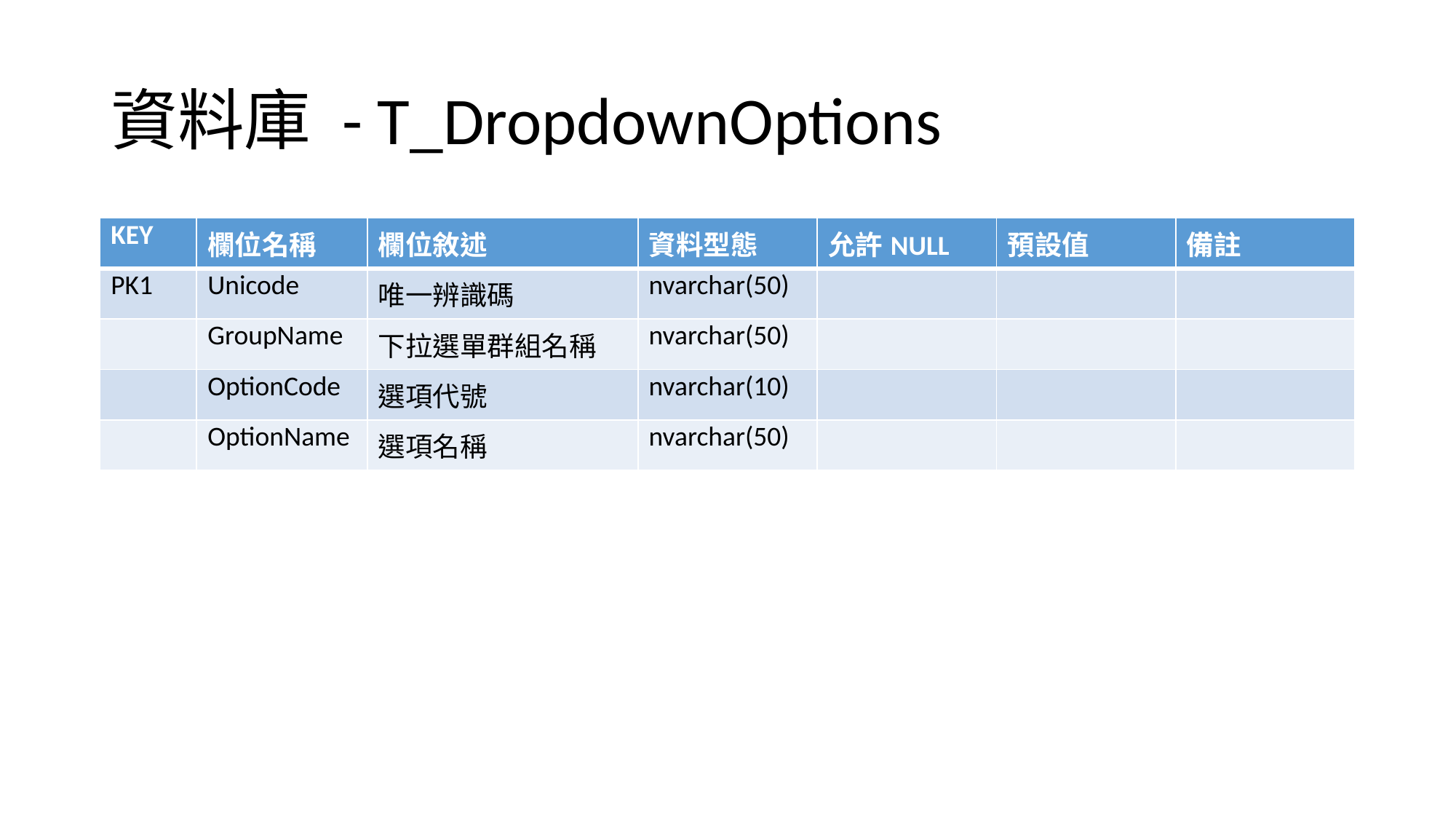

# 資料庫 - T_DropdownOptions
| KEY | 欄位名稱 | 欄位敘述 | 資料型態 | 允許NULL | 預設值 | 備註 |
| --- | --- | --- | --- | --- | --- | --- |
| PK1 | Unicode | 唯一辨識碼 | nvarchar(50) |  |  |  |
|  | GroupName | 下拉選單群組名稱 | nvarchar(50) |  |  |  |
|  | OptionCode | 選項代號 | nvarchar(10) |  |  |  |
|  | OptionName | 選項名稱 | nvarchar(50) |  |  |  |